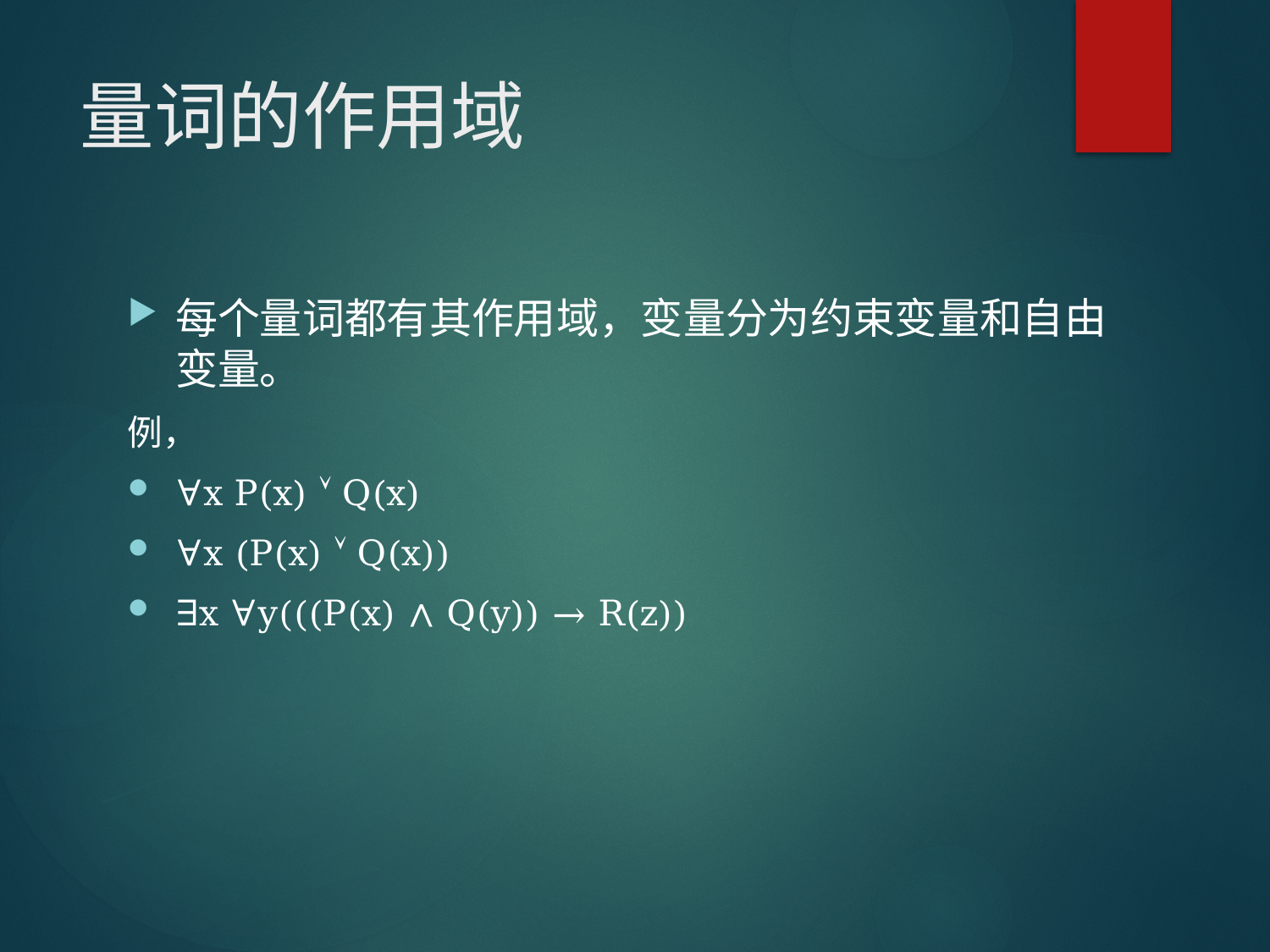

# 量词的作用域
每个量词都有其作用域，变量分为约束变量和自由变量。
例，
∀x P(x) ∨ Q(x)
∀x (P(x) ∨ Q(x))
∃x ∀y(((P(x) ∧ Q(y)) → R(z))